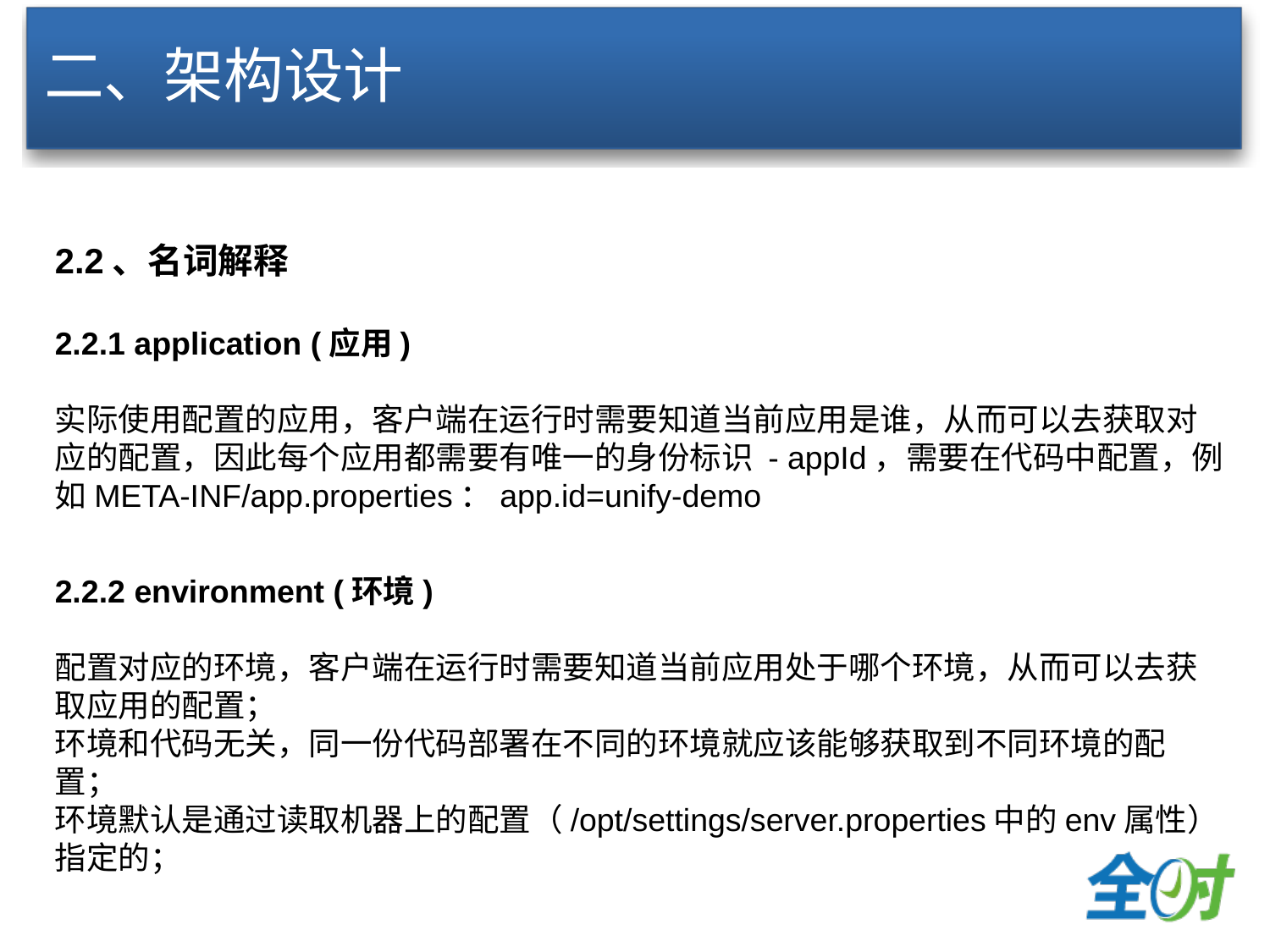

# 二、架构设计
2.2、名词解释

2.2.1 application (应用)

实际使用配置的应用，客户端在运行时需要知道当前应用是谁，从而可以去获取对应的配置，因此每个应用都需要有唯一的身份标识 - appId，需要在代码中配置，例如META-INF/app.properties：app.id=unify-demo

2.2.2 environment (环境)

配置对应的环境，客户端在运行时需要知道当前应用处于哪个环境，从而可以去获取应用的配置；
环境和代码无关，同一份代码部署在不同的环境就应该能够获取到不同环境的配置；
环境默认是通过读取机器上的配置（/opt/settings/server.properties中的env属性）指定的；